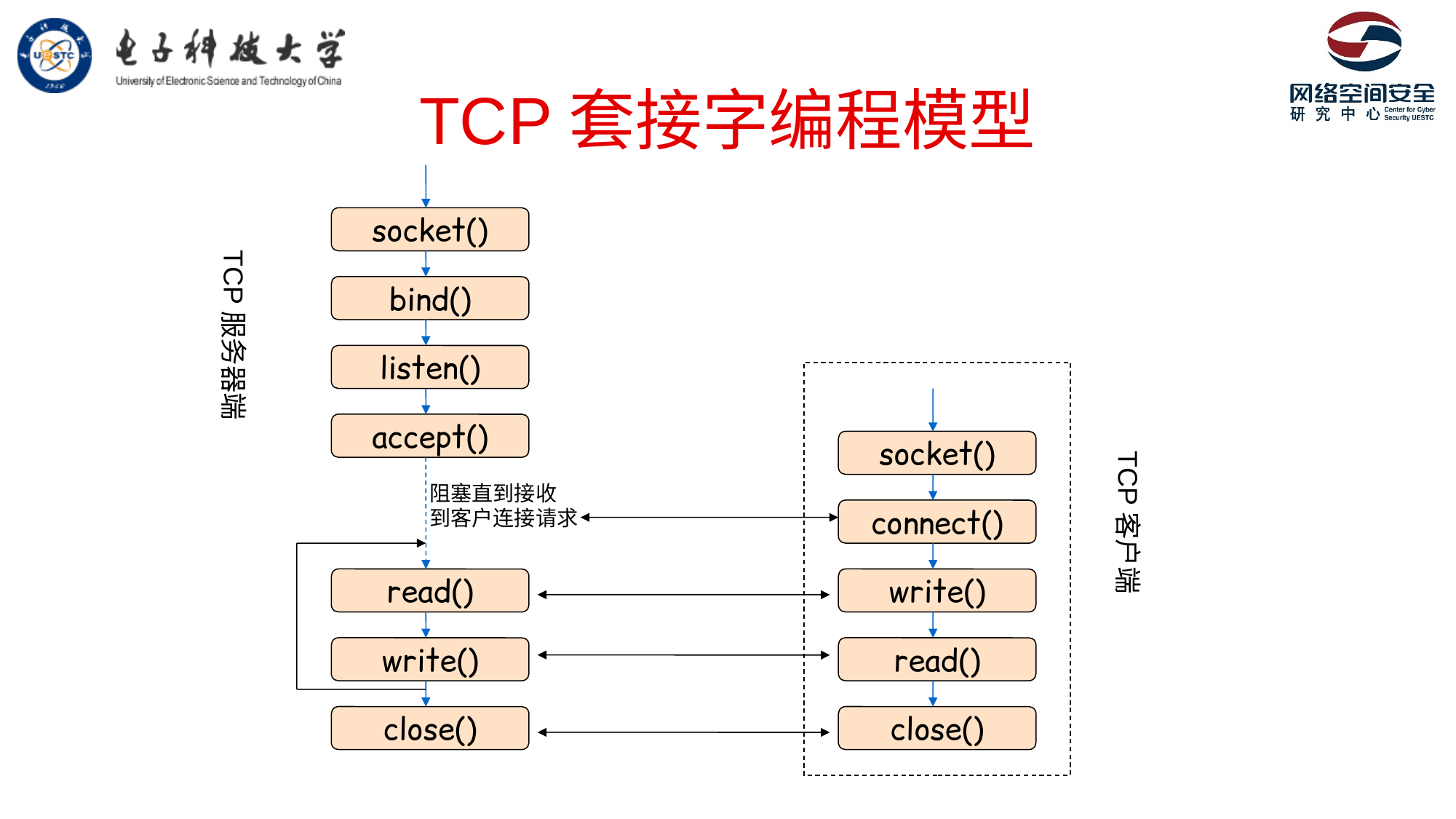

# TCP套接字编程模型

socket()
TCP服务器端

bind()

listen()

accept()
socket()
TCP客户端

阻塞直到接收
到客户连接请求

connect()

read()
write()

write()
read()

close()
close()